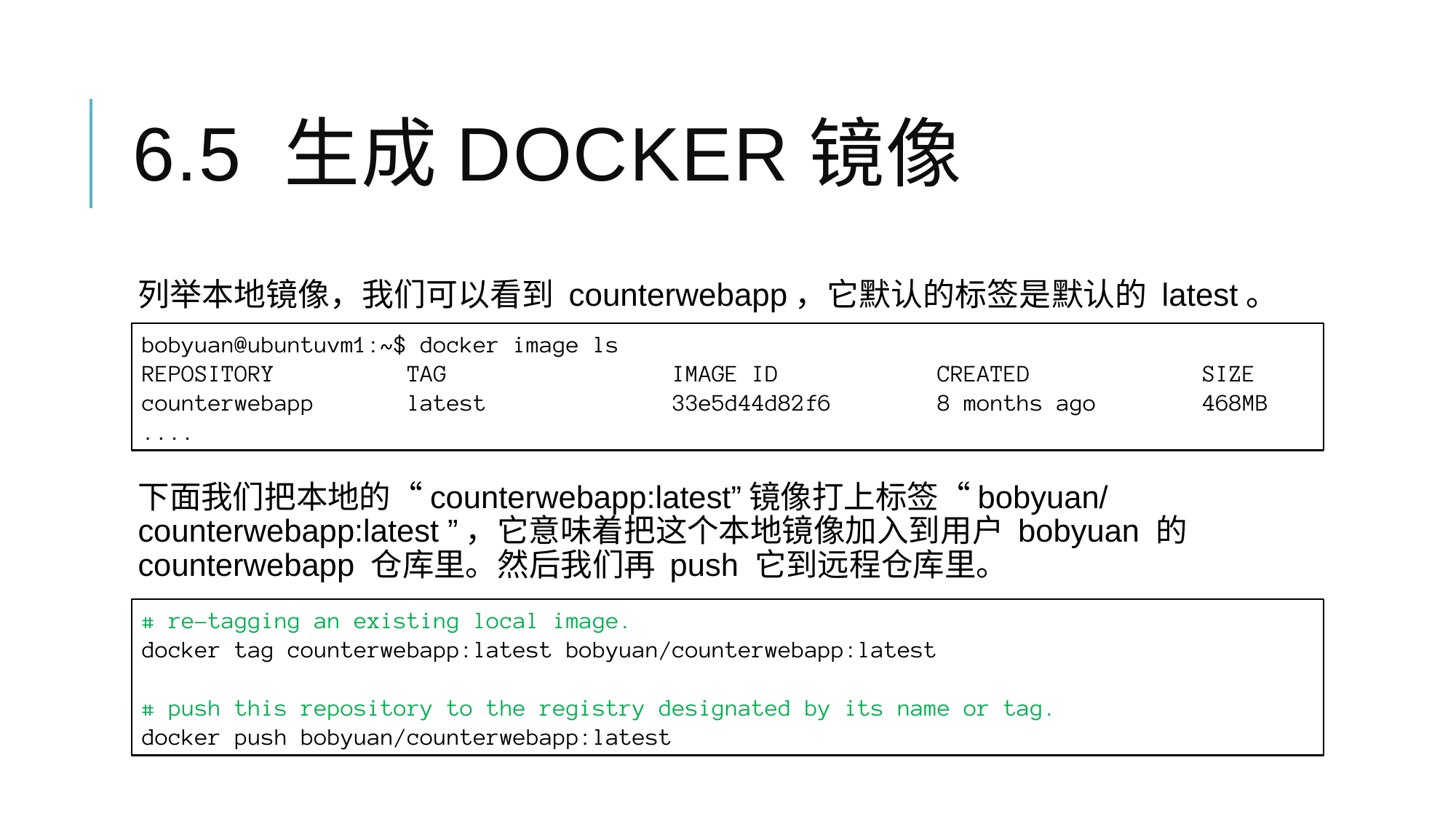

# 6.5 生成Docker镜像
列举本地镜像，我们可以看到 counterwebapp，它默认的标签是默认的 latest。
bobyuan@ubuntuvm1:~$ docker image ls
REPOSITORY          TAG                 IMAGE ID            CREATED             SIZE
counterwebapp       latest              33e5d44d82f6        8 months ago        468MB
....
下面我们把本地的“counterwebapp:latest”镜像打上标签“bobyuan/counterwebapp:latest ”，它意味着把这个本地镜像加入到用户 bobyuan 的 counterwebapp 仓库里。然后我们再 push 它到远程仓库里。
# re-tagging an existing local image.
docker tag counterwebapp:latest bobyuan/counterwebapp:latest

# push this repository to the registry designated by its name or tag.
docker push bobyuan/counterwebapp:latest